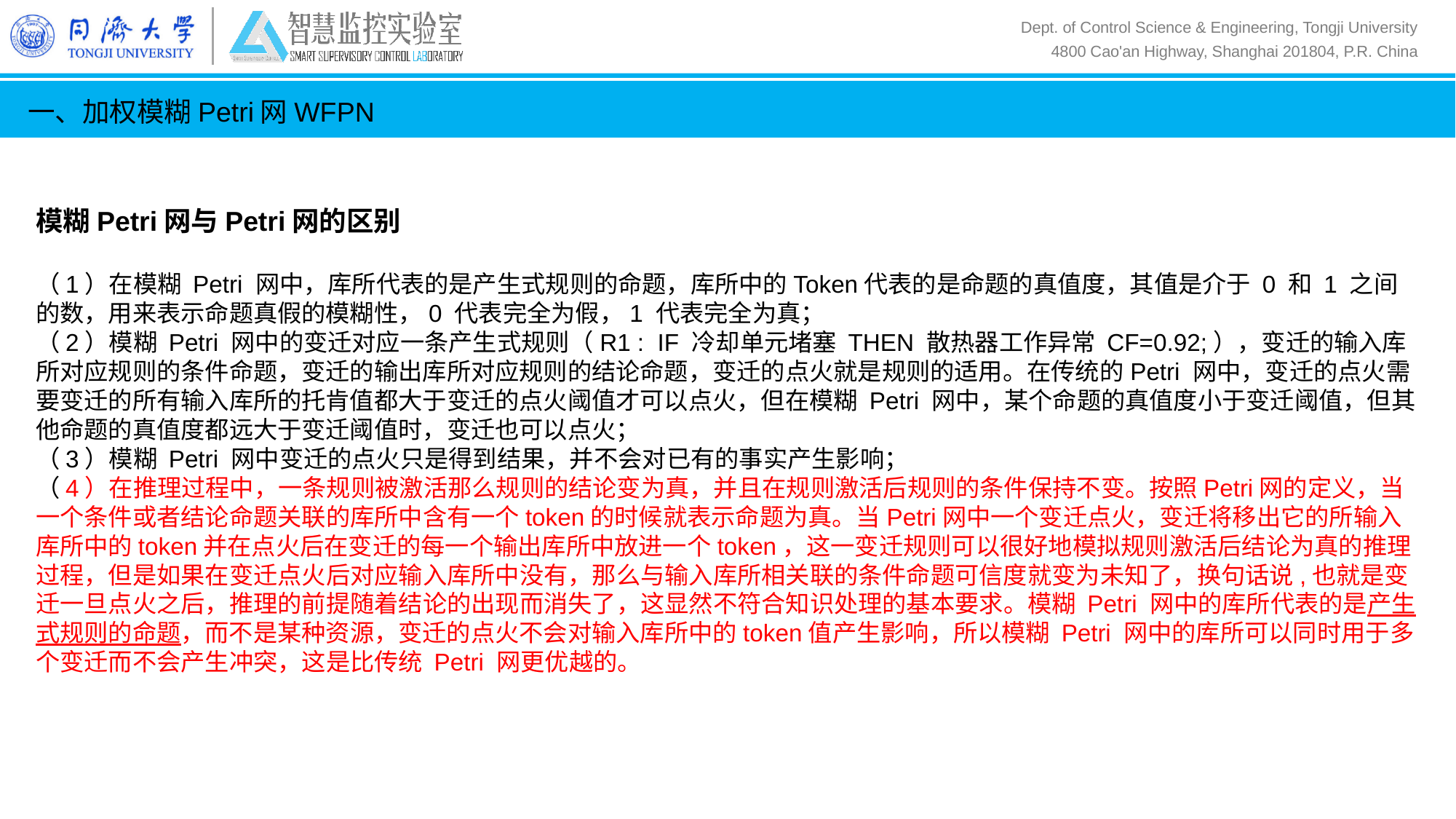

一、加权模糊Petri网WFPN
模糊Petri网与Petri网的区别

（1）在模糊 Petri 网中，库所代表的是产生式规则的命题，库所中的Token代表的是命题的真值度，其值是介于 0 和 1 之间的数，用来表示命题真假的模糊性，0 代表完全为假，1 代表完全为真；
（2）模糊 Petri 网中的变迁对应一条产生式规则（R1 :  IF 冷却单元堵塞 THEN 散热器工作异常 CF=0.92;），变迁的输入库所对应规则的条件命题，变迁的输出库所对应规则的结论命题，变迁的点火就是规则的适用。在传统的Petri 网中，变迁的点火需要变迁的所有输入库所的托肯值都大于变迁的点火阈值才可以点火，但在模糊 Petri 网中，某个命题的真值度小于变迁阈值，但其他命题的真值度都远大于变迁阈值时，变迁也可以点火；
（3）模糊 Petri 网中变迁的点火只是得到结果，并不会对已有的事实产生影响；
（4）在推理过程中，一条规则被激活那么规则的结论变为真，并且在规则激活后规则的条件保持不变。按照Petri网的定义，当一个条件或者结论命题关联的库所中含有一个token的时候就表示命题为真。当Petri网中一个变迁点火，变迁将移出它的所输入库所中的token并在点火后在变迁的每一个输出库所中放进一个token，这一变迁规则可以很好地模拟规则激活后结论为真的推理过程，但是如果在变迁点火后对应输入库所中没有，那么与输入库所相关联的条件命题可信度就变为未知了，换句话说,也就是变迁一旦点火之后，推理的前提随着结论的出现而消失了，这显然不符合知识处理的基本要求。模糊 Petri 网中的库所代表的是产生式规则的命题，而不是某种资源，变迁的点火不会对输入库所中的token值产生影响，所以模糊 Petri 网中的库所可以同时用于多个变迁而不会产生冲突，这是比传统 Petri 网更优越的。